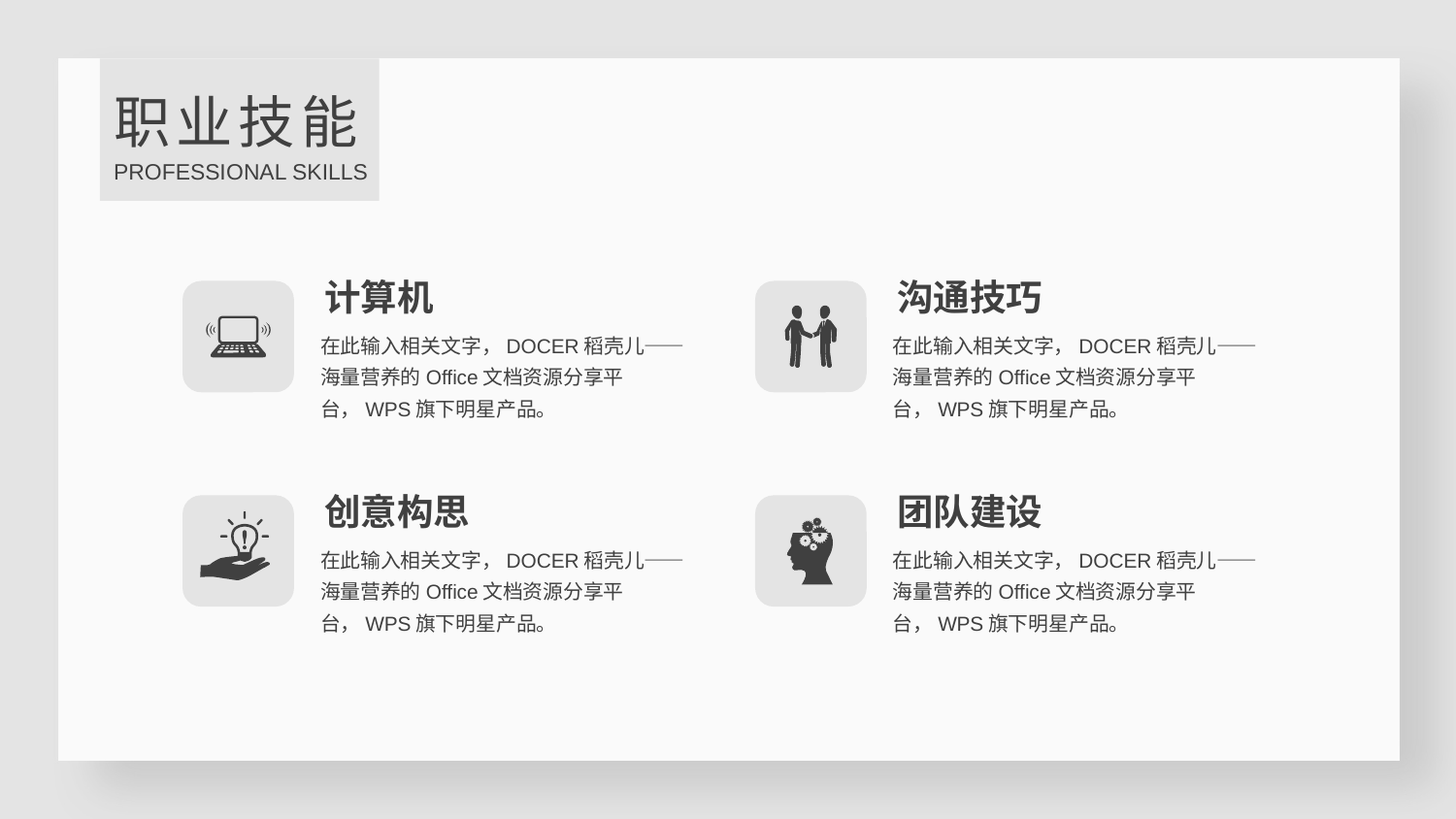

职业技能
PROFESSIONAL SKILLS
计算机
沟通技巧

在此输入相关文字，DOCER稻壳儿——海量营养的Office文档资源分享平台，WPS旗下明星产品。
在此输入相关文字，DOCER稻壳儿——海量营养的Office文档资源分享平台，WPS旗下明星产品。
创意构思
团队建设

在此输入相关文字，DOCER稻壳儿——海量营养的Office文档资源分享平台，WPS旗下明星产品。
在此输入相关文字，DOCER稻壳儿——海量营养的Office文档资源分享平台，WPS旗下明星产品。